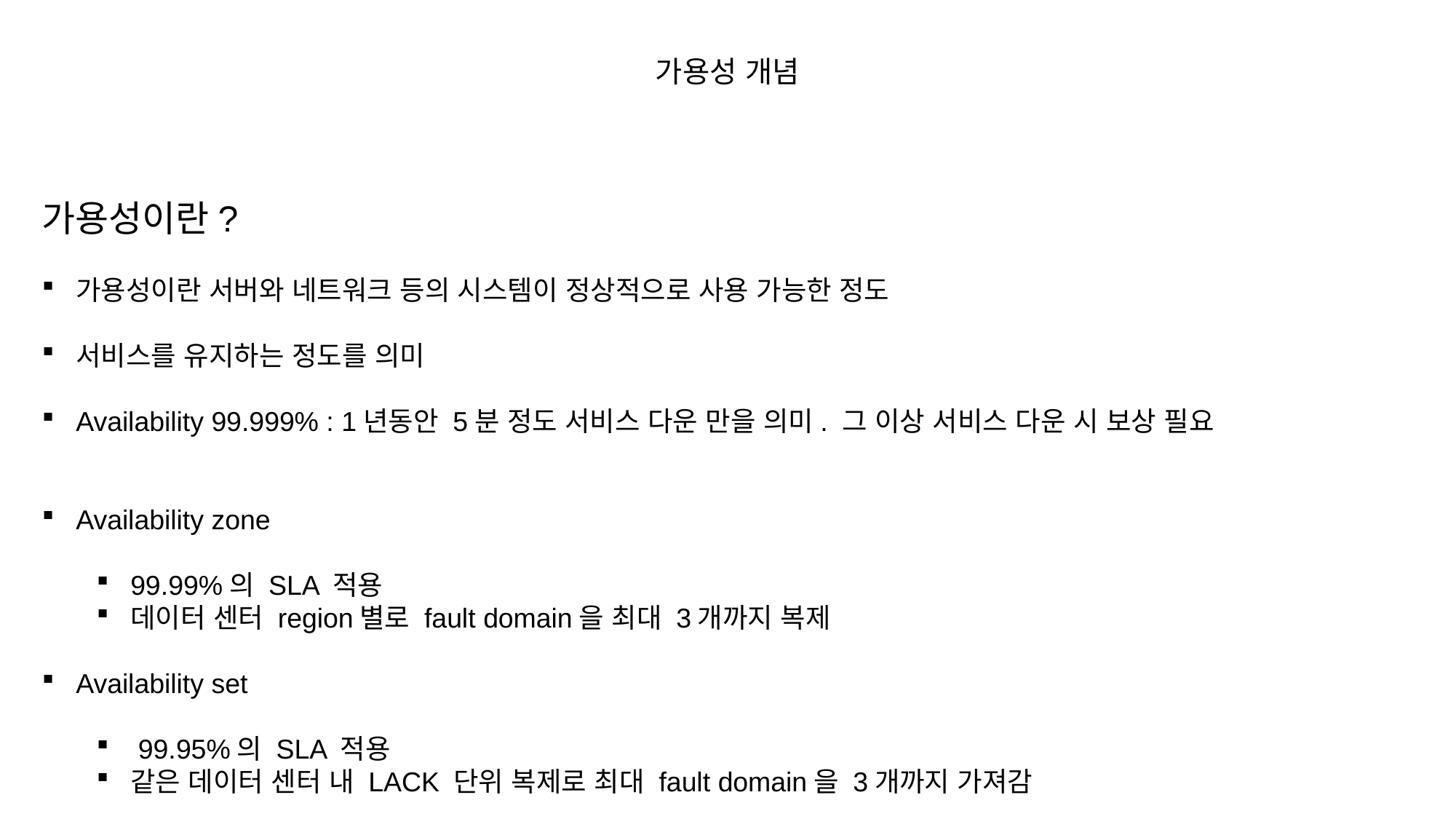

가용성 개념

가용성이란?
가용성이란 서버와 네트워크 등의 시스템이 정상적으로 사용 가능한 정도

서비스를 유지하는 정도를 의미

Availability 99.999% : 1년동안 5분 정도 서비스 다운 만을 의미. 그 이상 서비스 다운 시 보상 필요

Availability zone

99.99%의 SLA 적용
데이터 센터 region별로 fault domain을 최대 3개까지 복제

Availability set

 99.95%의 SLA 적용
같은 데이터 센터 내 LACK 단위 복제로 최대 fault domain을 3개까지 가져감